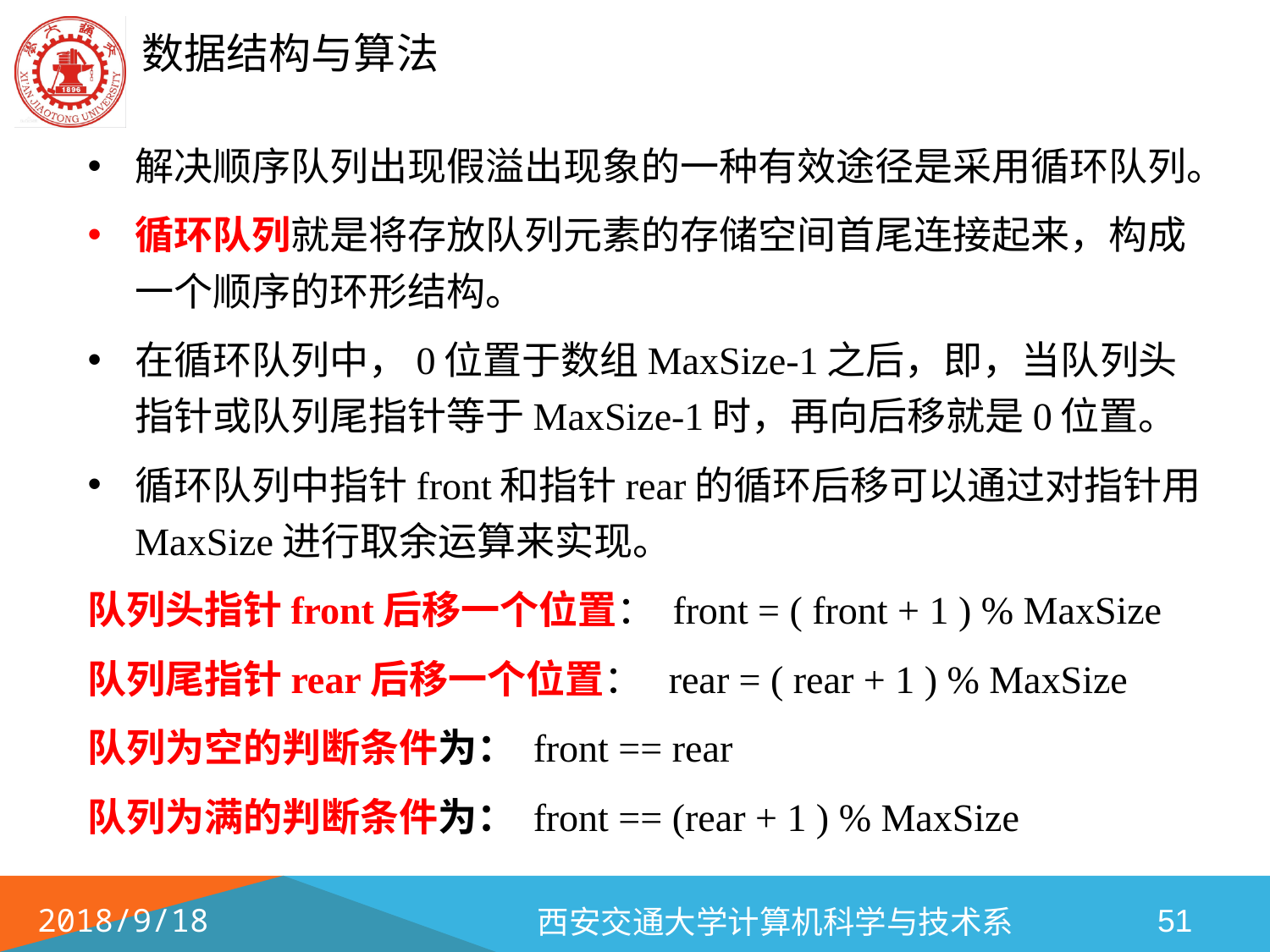

解决顺序队列出现假溢出现象的一种有效途径是采用循环队列。
循环队列就是将存放队列元素的存储空间首尾连接起来，构成一个顺序的环形结构。
在循环队列中，0位置于数组MaxSize-1之后，即，当队列头指针或队列尾指针等于MaxSize-1时，再向后移就是0位置。
循环队列中指针front和指针rear的循环后移可以通过对指针用MaxSize进行取余运算来实现。
队列头指针front后移一个位置： front = ( front + 1 ) % MaxSize
队列尾指针rear后移一个位置：  rear = ( rear + 1 ) % MaxSize
队列为空的判断条件为： front == rear
队列为满的判断条件为： front == (rear + 1 ) % MaxSize